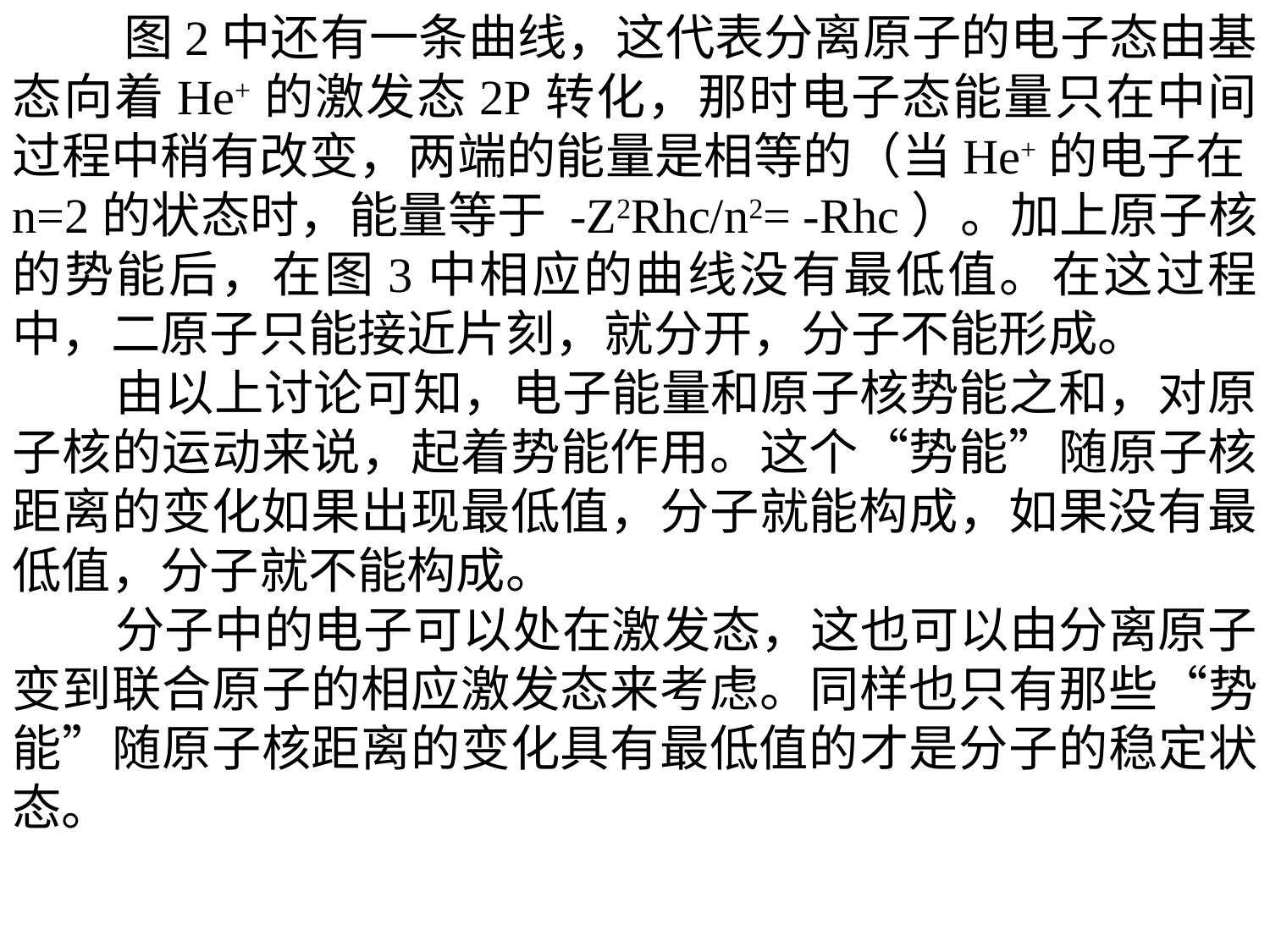

图2中还有一条曲线，这代表分离原子的电子态由基态向着He+的激发态2P转化，那时电子态能量只在中间过程中稍有改变，两端的能量是相等的（当He+的电子在n=2的状态时，能量等于 -Z2Rhc/n2= -Rhc）。加上原子核的势能后，在图3中相应的曲线没有最低值。在这过程中，二原子只能接近片刻，就分开，分子不能形成。
        由以上讨论可知，电子能量和原子核势能之和，对原子核的运动来说，起着势能作用。这个“势能”随原子核距离的变化如果出现最低值，分子就能构成，如果没有最低值，分子就不能构成。
        分子中的电子可以处在激发态，这也可以由分离原子变到联合原子的相应激发态来考虑。同样也只有那些“势能”随原子核距离的变化具有最低值的才是分子的稳定状态。